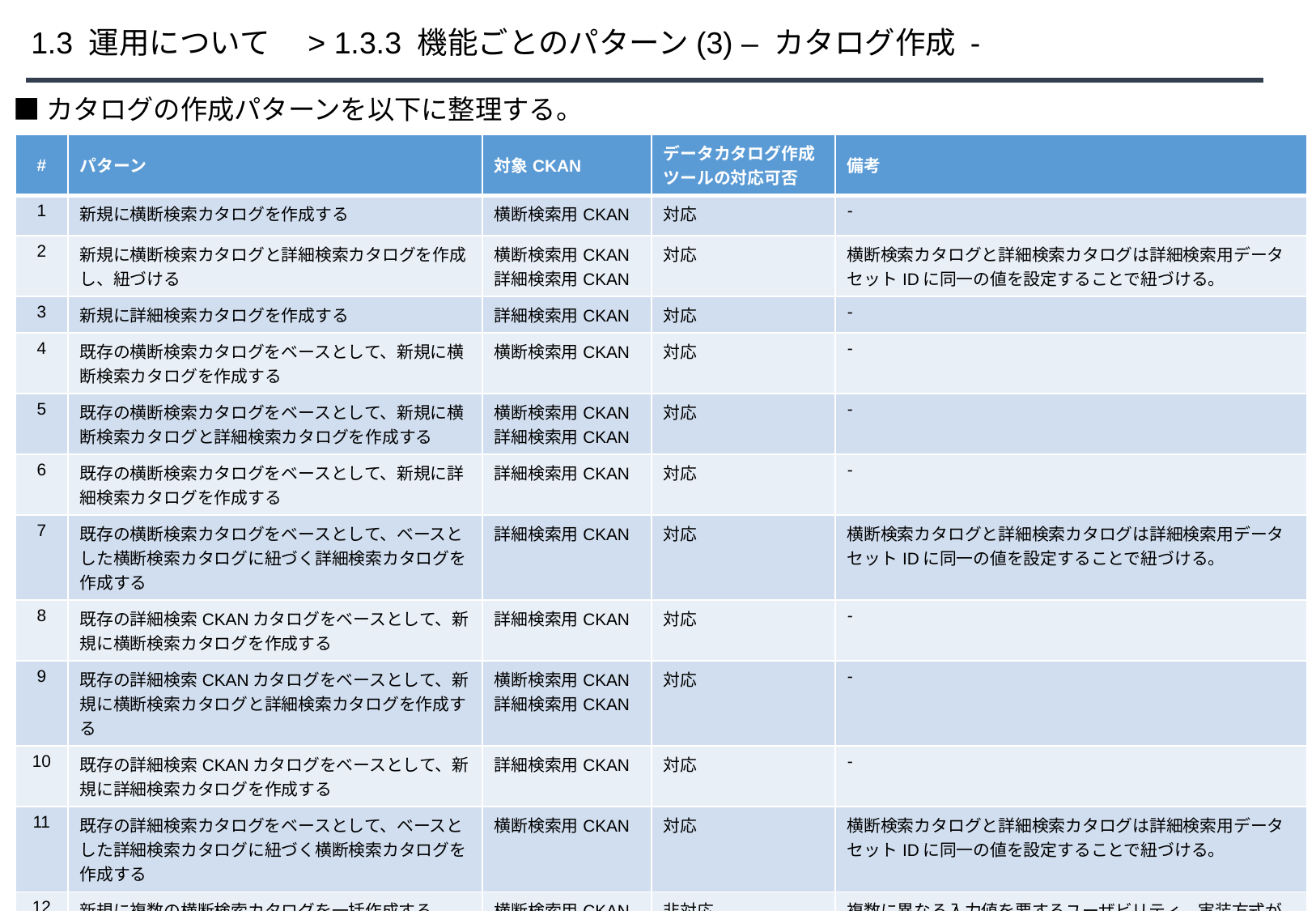

# 1.3 運用について　> 1.3.3 機能ごとのパターン(3) – カタログ作成 -
■カタログの作成パターンを以下に整理する。
| # | パターン | 対象CKAN | データカタログ作成ツールの対応可否 | 備考 |
| --- | --- | --- | --- | --- |
| 1 | 新規に横断検索カタログを作成する | 横断検索用CKAN | 対応 | - |
| 2 | 新規に横断検索カタログと詳細検索カタログを作成し、紐づける | 横断検索用CKAN 詳細検索用CKAN | 対応 | 横断検索カタログと詳細検索カタログは詳細検索用データセットIDに同一の値を設定することで紐づける。 |
| 3 | 新規に詳細検索カタログを作成する | 詳細検索用CKAN | 対応 | - |
| 4 | 既存の横断検索カタログをベースとして、新規に横断検索カタログを作成する | 横断検索用CKAN | 対応 | - |
| 5 | 既存の横断検索カタログをベースとして、新規に横断検索カタログと詳細検索カタログを作成する | 横断検索用CKAN 詳細検索用CKAN | 対応 | - |
| 6 | 既存の横断検索カタログをベースとして、新規に詳細検索カタログを作成する | 詳細検索用CKAN | 対応 | - |
| 7 | 既存の横断検索カタログをベースとして、ベースとした横断検索カタログに紐づく詳細検索カタログを作成する | 詳細検索用CKAN | 対応 | 横断検索カタログと詳細検索カタログは詳細検索用データセットIDに同一の値を設定することで紐づける。 |
| 8 | 既存の詳細検索CKANカタログをベースとして、新規に横断検索カタログを作成する | 詳細検索用CKAN | 対応 | - |
| 9 | 既存の詳細検索CKANカタログをベースとして、新規に横断検索カタログと詳細検索カタログを作成する | 横断検索用CKAN 詳細検索用CKAN | 対応 | - |
| 10 | 既存の詳細検索CKANカタログをベースとして、新規に詳細検索カタログを作成する | 詳細検索用CKAN | 対応 | - |
| 11 | 既存の詳細検索カタログをベースとして、ベースとした詳細検索カタログに紐づく横断検索カタログを作成する | 横断検索用CKAN | 対応 | 横断検索カタログと詳細検索カタログは詳細検索用データセットIDに同一の値を設定することで紐づける。 |
| 12 | 新規に複数の横断検索カタログを一括作成する | 横断検索用CKAN | 非対応 | 複数に異なる入力値を要するユーザビリティ、実装方式が困難。 |
| 13 | 新規に複数の横断検索カタログと詳細検索カタログを一括作成し、紐づける | 横断検索用CKAN 詳細検索用CKAN | 非対応 | 複数に異なる入力値を要するユーザビリティ、実装方式が困難。 |
| 14 | 新規に複数の詳細検索カタログを一括作成する | 詳細検索用CKAN | 非対応 | 詳細カタログのみのカタログサイトは非対応とする。 |